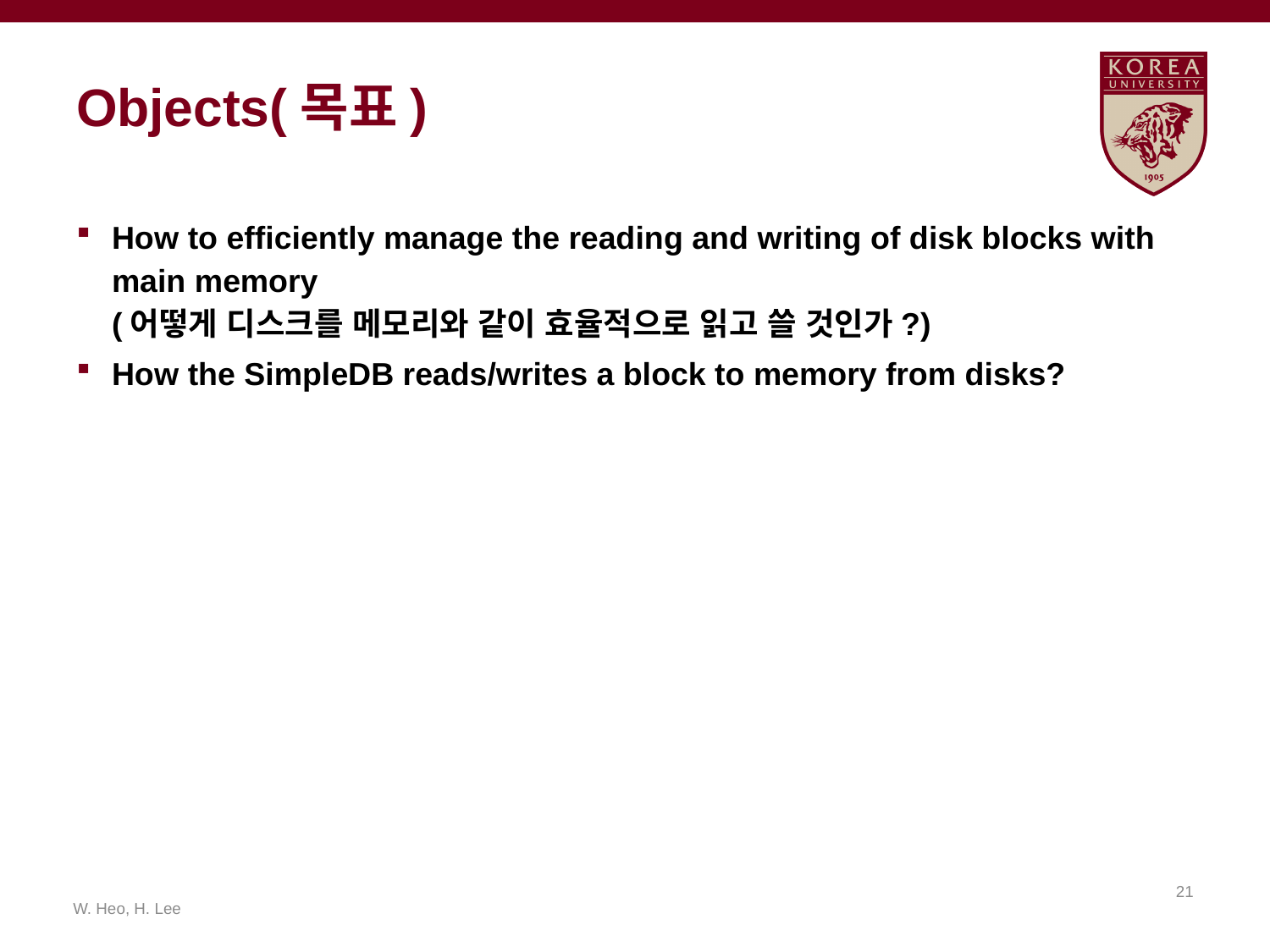

# Objects(목표)
How to efficiently manage the reading and writing of disk blocks with main memory
(어떻게 디스크를 메모리와 같이 효율적으로 읽고 쓸 것인가?)
How the SimpleDB reads/writes a block to memory from disks?

21